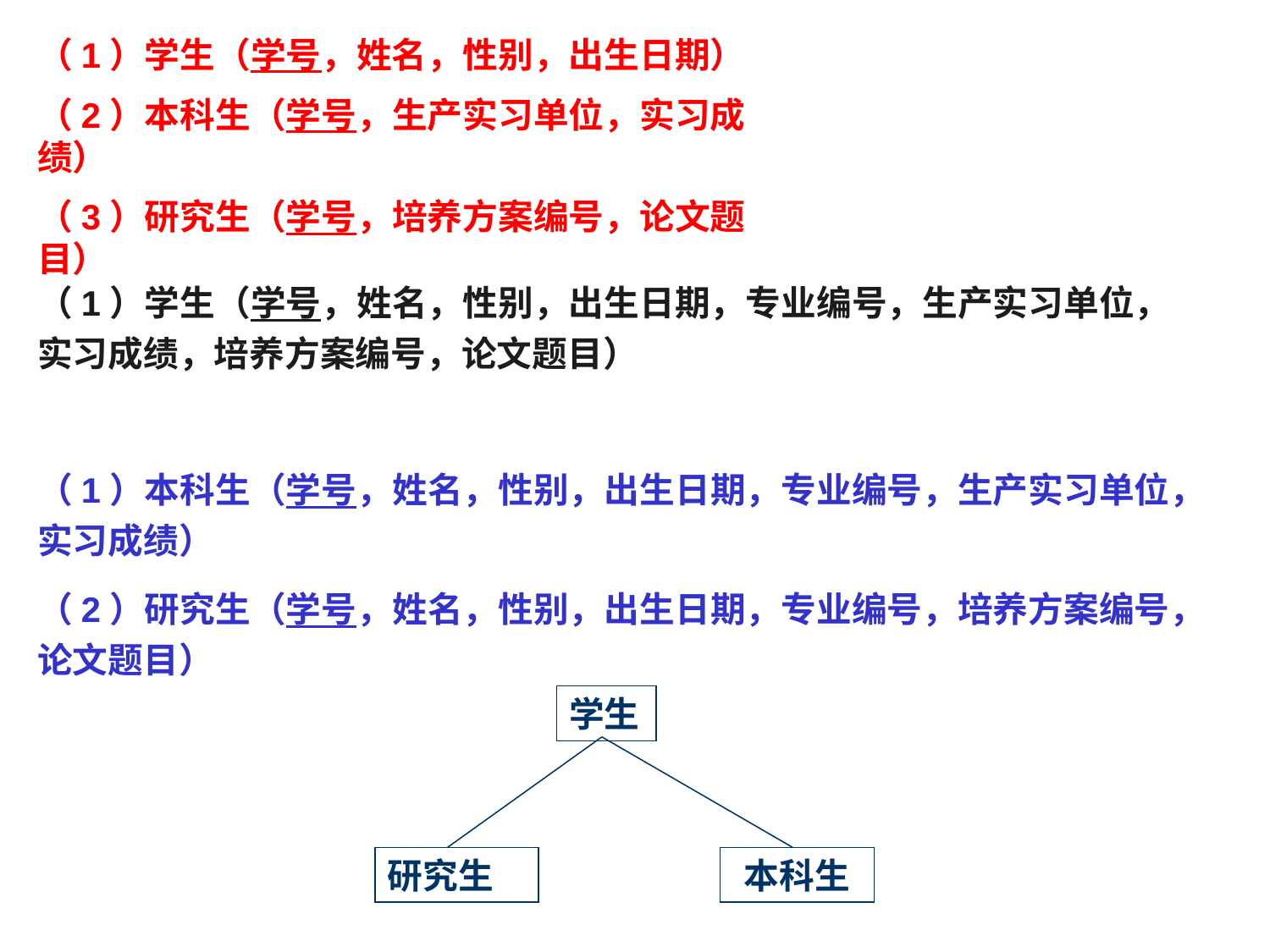

（1）学生（学号，姓名，性别，出生日期）
（2）本科生（学号，生产实习单位，实习成绩）
（3）研究生（学号，培养方案编号，论文题目）
（1）学生（学号，姓名，性别，出生日期，专业编号，生产实习单位，实习成绩，培养方案编号，论文题目）

（1）本科生（学号，姓名，性别，出生日期，专业编号，生产实习单位，实习成绩）
（2）研究生（学号，姓名，性别，出生日期，专业编号，培养方案编号，论文题目）

学生

研究生
本科生